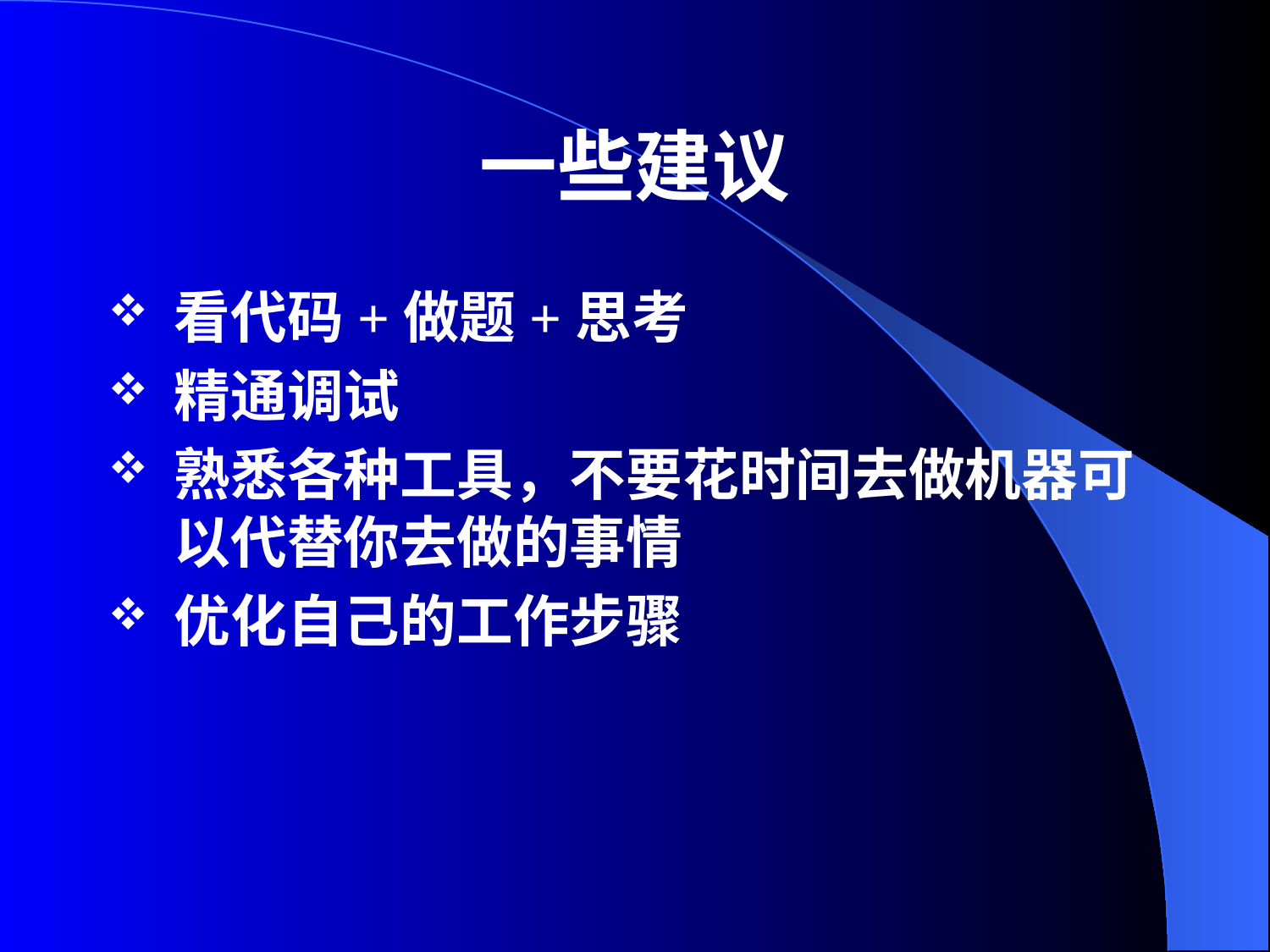

# 一些建议
看代码+做题+思考
精通调试
熟悉各种工具，不要花时间去做机器可以代替你去做的事情
优化自己的工作步骤